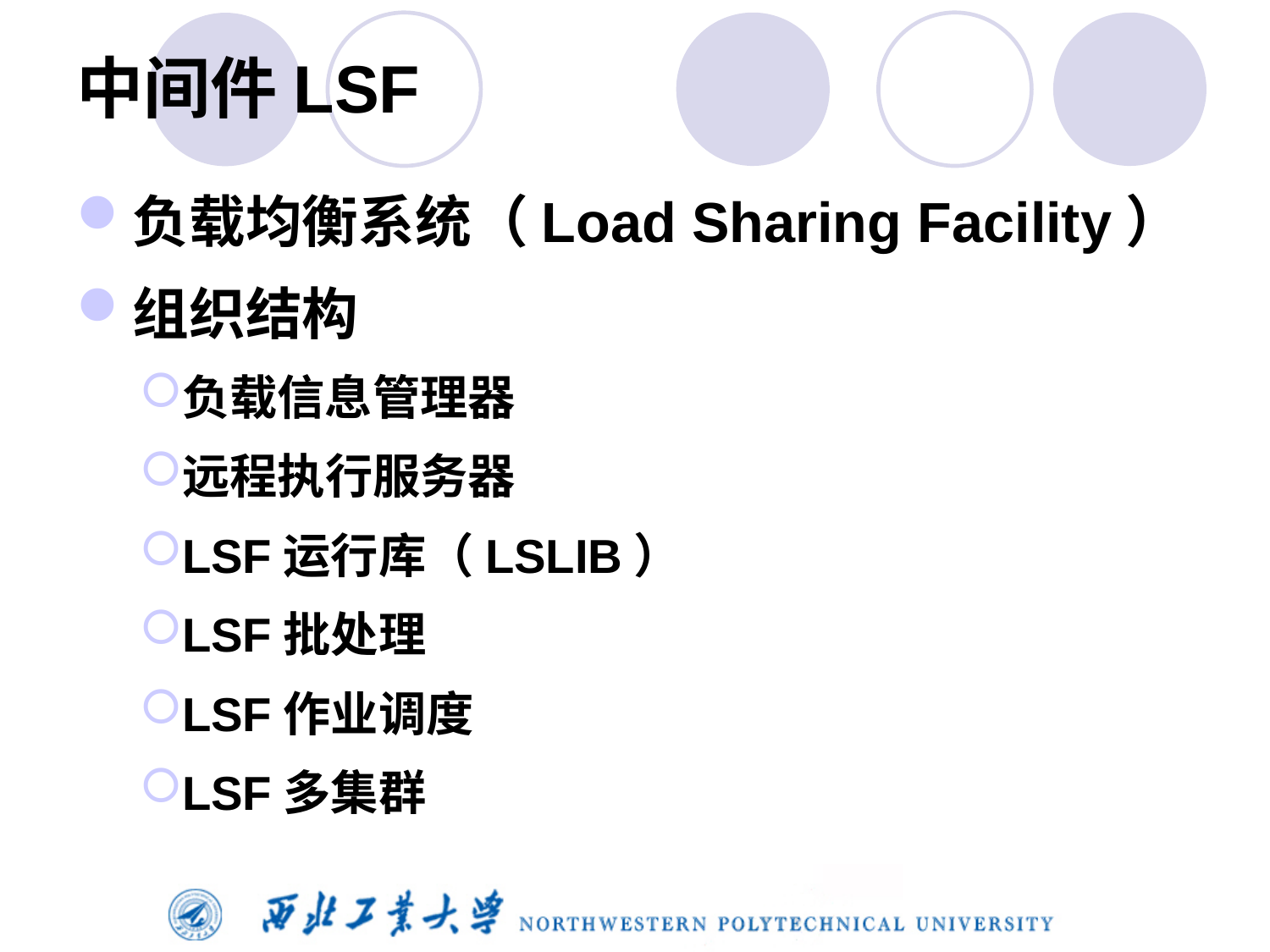

# 中间件LSF
负载均衡系统（Load Sharing Facility）
组织结构
负载信息管理器
远程执行服务器
LSF运行库（LSLIB）
LSF批处理
LSF作业调度
LSF多集群